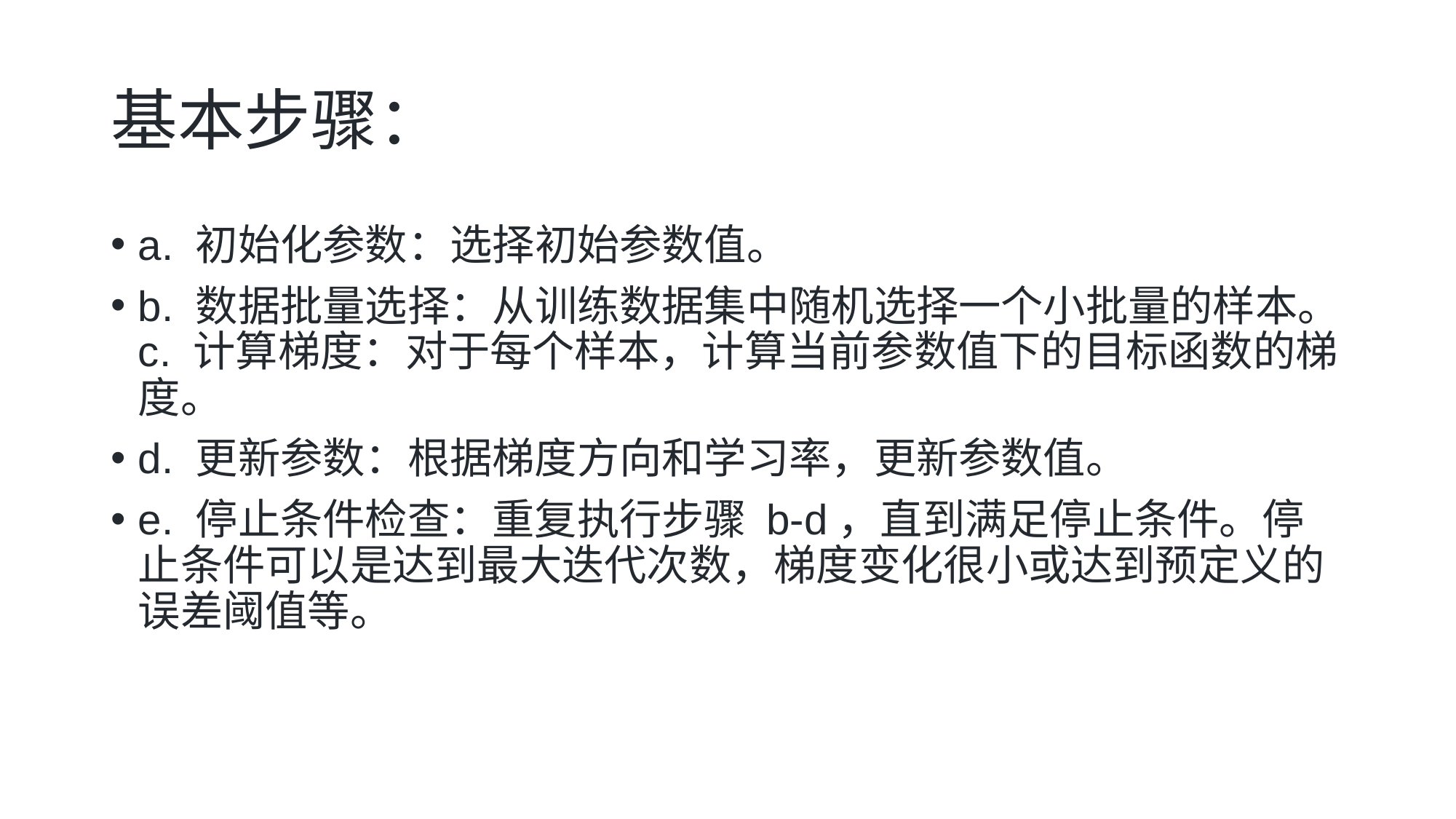

# 基本步骤：
a. 初始化参数：选择初始参数值。
b. 数据批量选择：从训练数据集中随机选择一个小批量的样本。 c. 计算梯度：对于每个样本，计算当前参数值下的目标函数的梯度。
d. 更新参数：根据梯度方向和学习率，更新参数值。
e. 停止条件检查：重复执行步骤 b-d，直到满足停止条件。停止条件可以是达到最大迭代次数，梯度变化很小或达到预定义的误差阈值等。